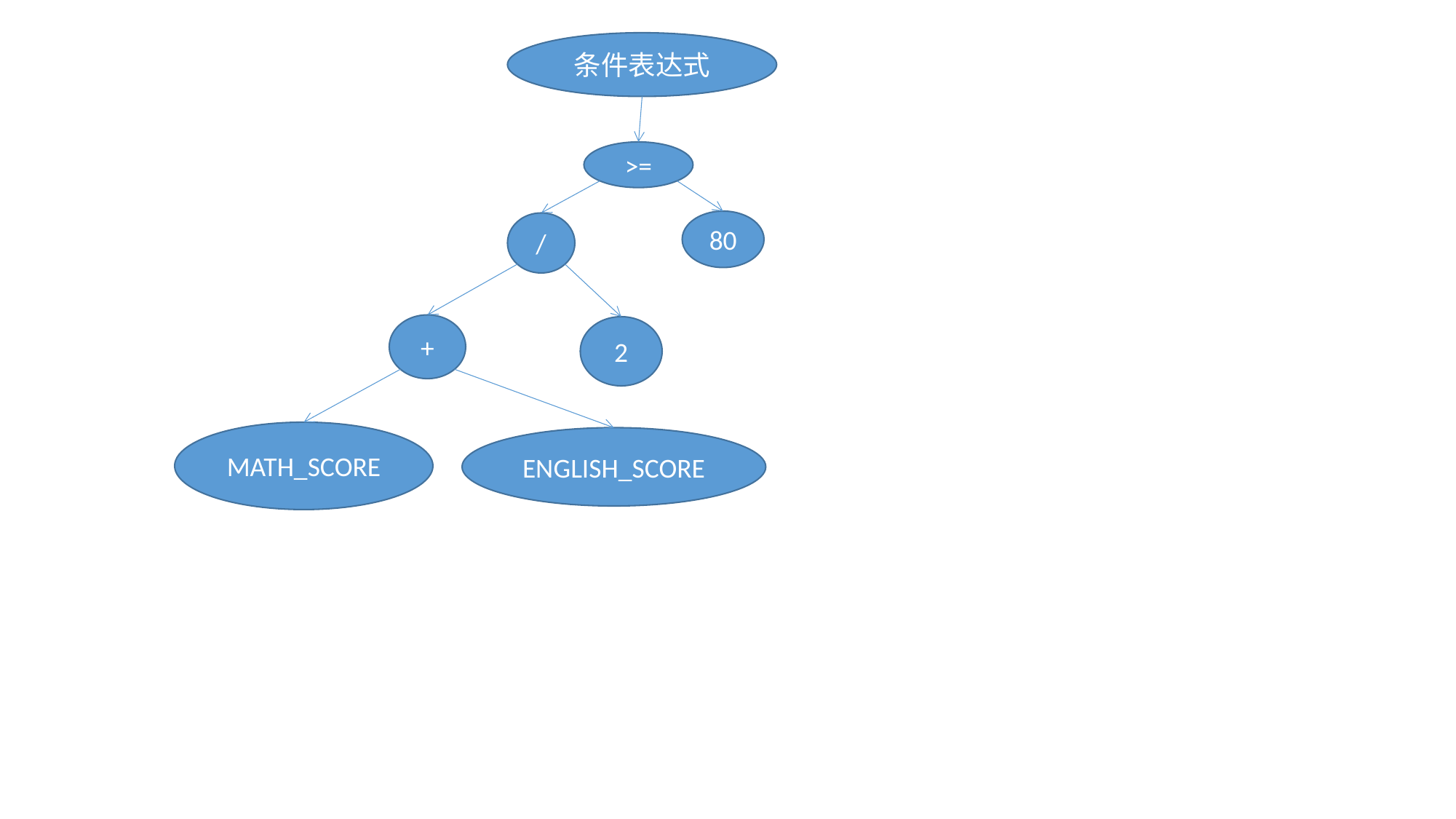

条件表达式
>=
80
/
+
2
MATH_SCORE
ENGLISH_SCORE